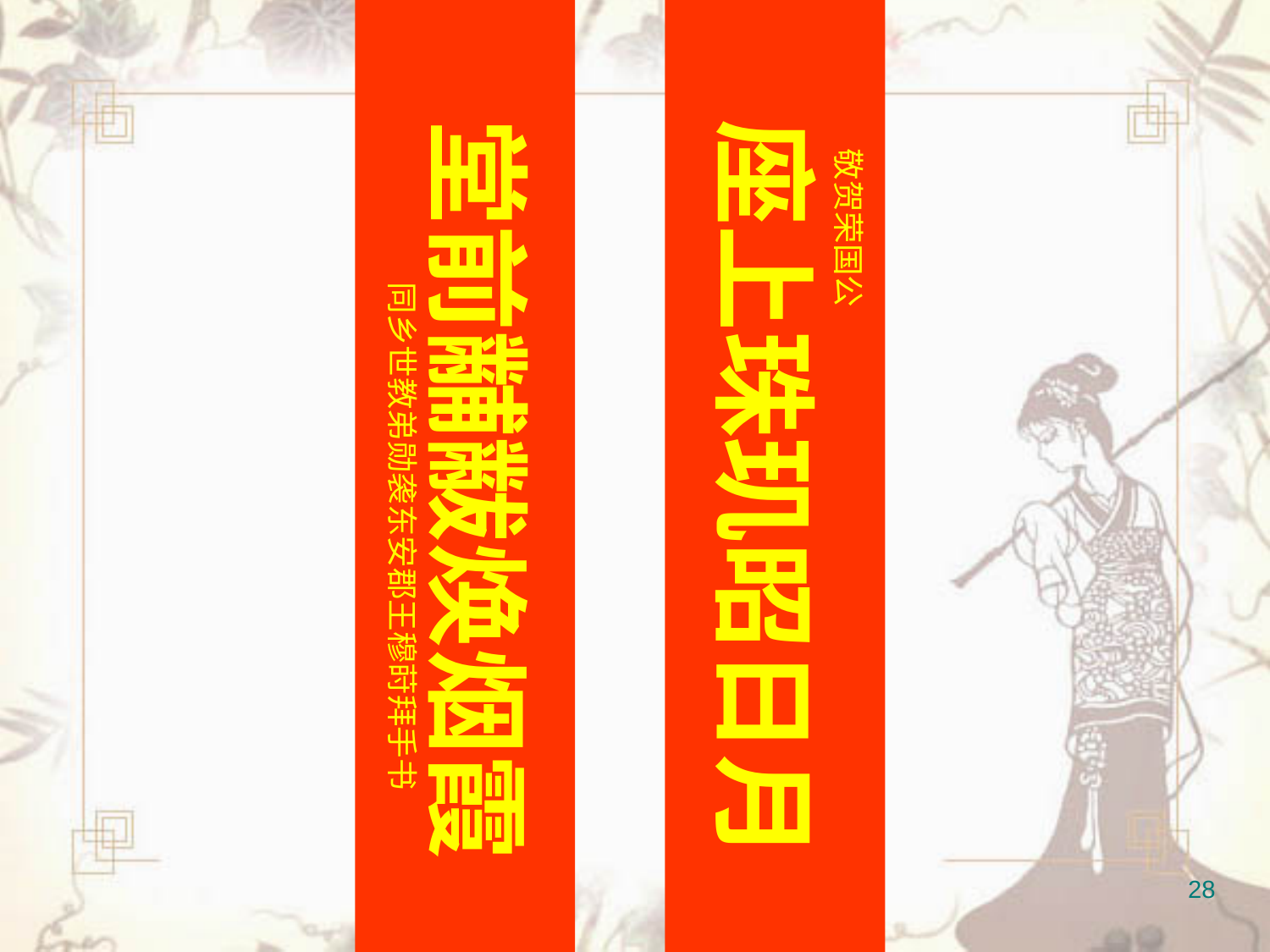

堂前黼黻焕烟霞
座上珠玑昭日月
敬贺荣国公
同乡世教弟勋袭东安郡王穆莳拜手书
28